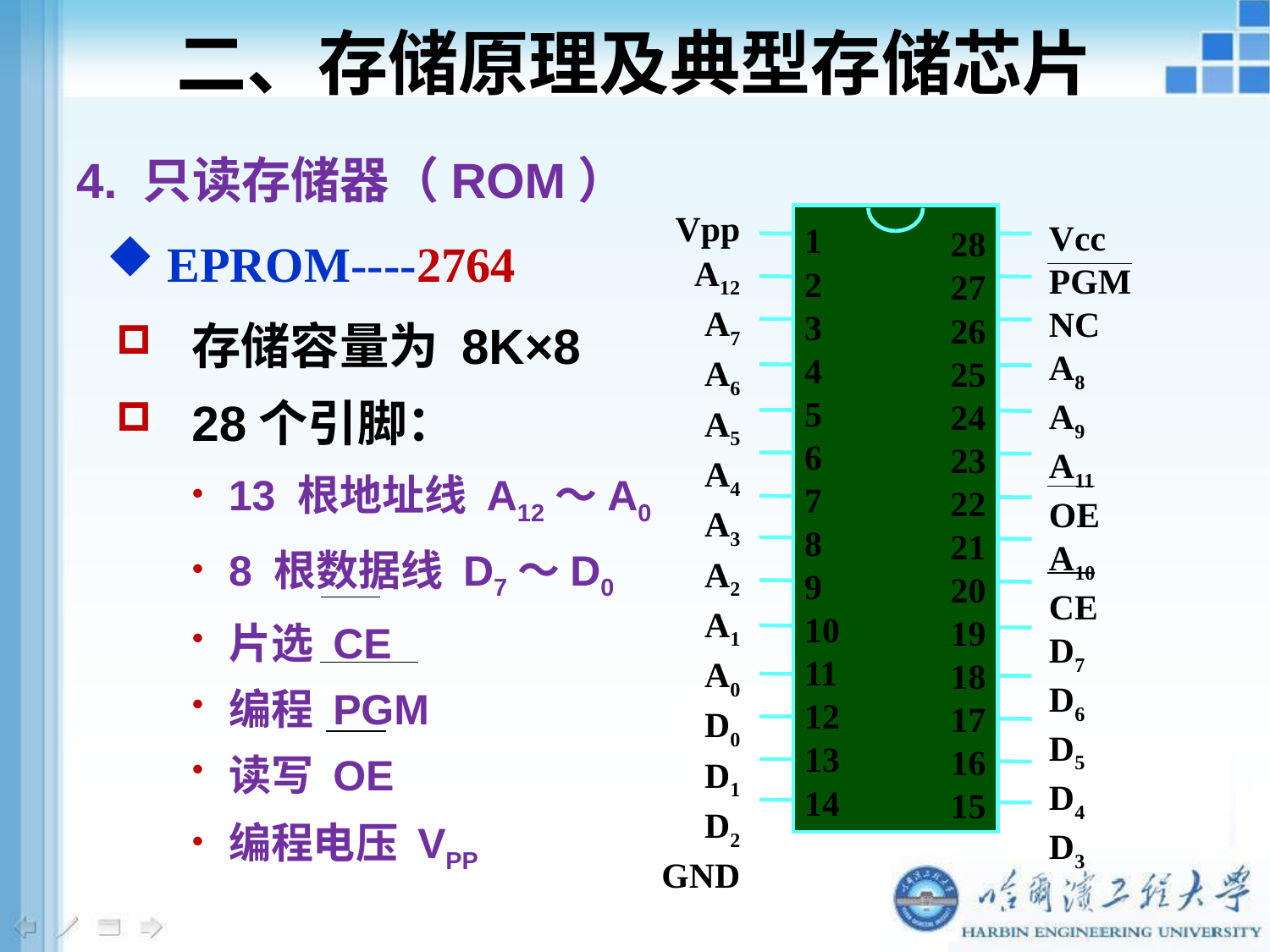

二、存储原理及典型存储芯片
4. 只读存储器（ROM）
 EPROM----2764
Vpp
A12
A7
A6
A5
A4
A3
A2
A1
A0
D0
D1
D2
GND

Vcc
PGM
NC
A8
A9
A11
OE
A10
CE
D7
D6
D5
D4
D3
1
2
3
4
5
6
7
8
9
10
11
12
13
14
28
27
26
25
24
23
22
21
20
19
18
17
16
15

存储容量为 8K×8
28个引脚：
13 根地址线 A12～A0
8 根数据线 D7～D0
片选 CE
编程 PGM
读写 OE
编程电压 VPP